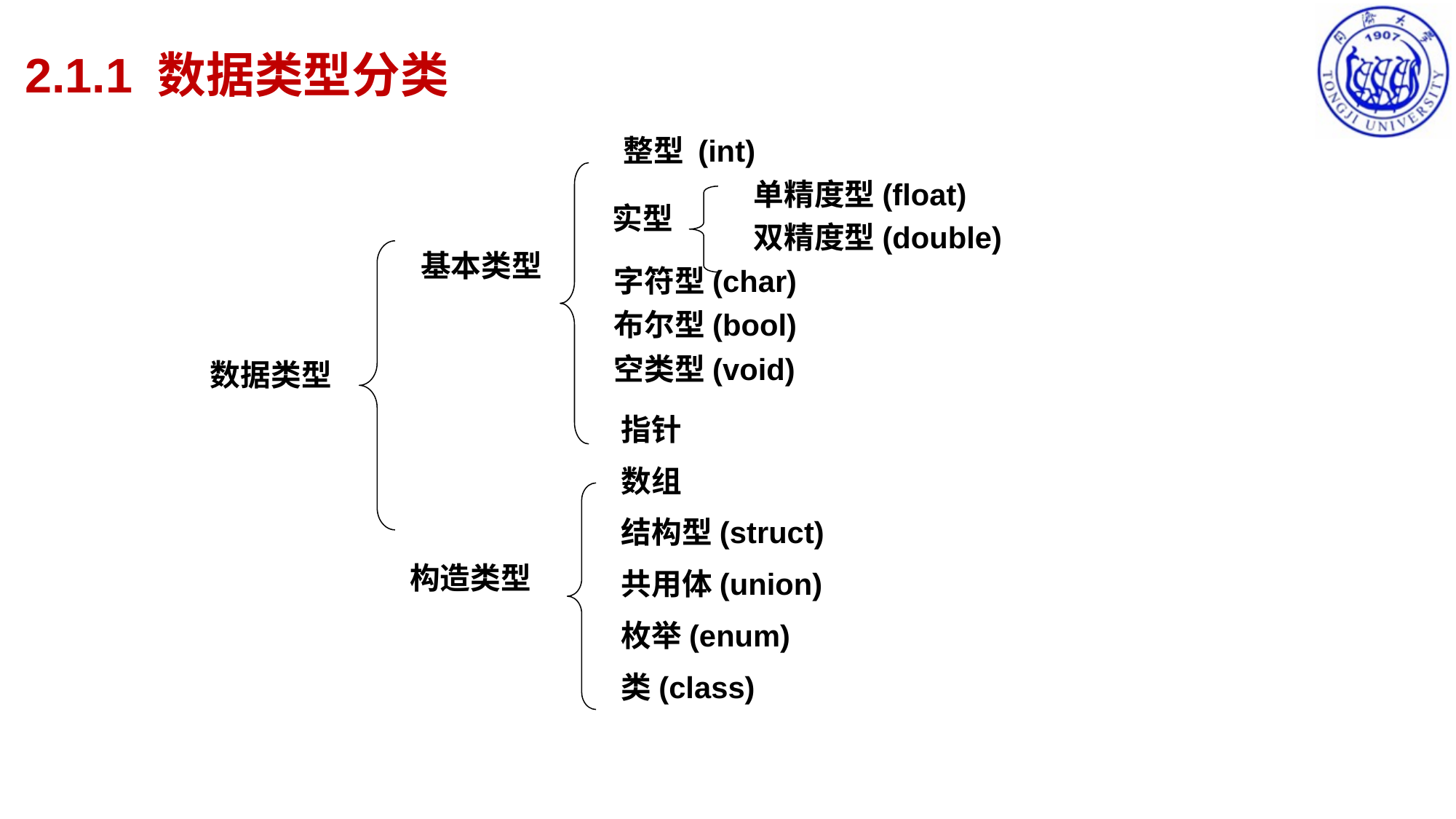

2.1.1 数据类型分类
整型 (int)

单精度型(float)
双精度型(double)

实型

基本类型
字符型(char)
布尔型(bool)
空类型(void)
数据类型
指针
数组
结构型(struct)
共用体(union)
枚举(enum)
类(class)

构造类型

3